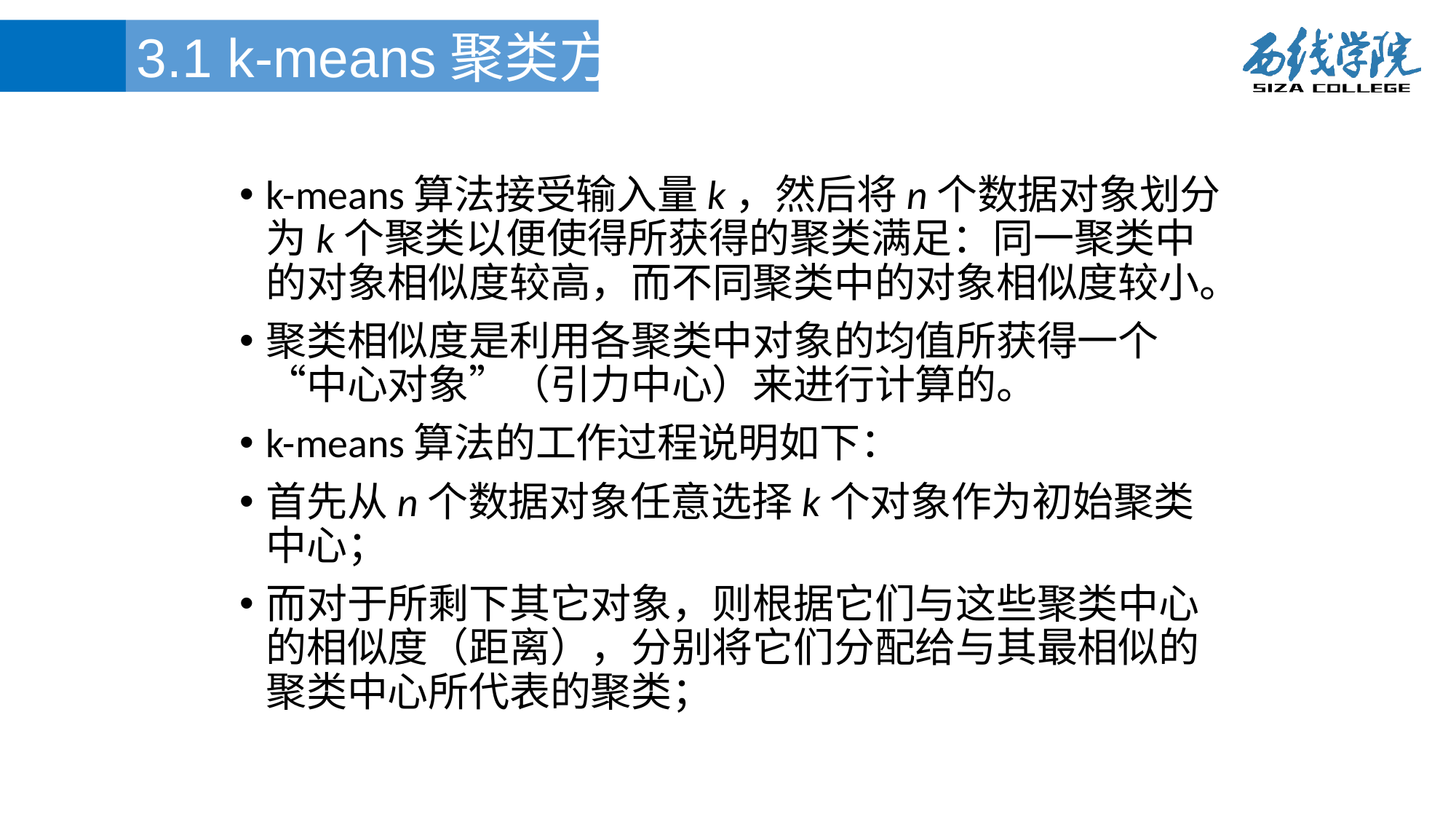

3.1 k-means聚类方法

k-means算法接受输入量k，然后将n个数据对象划分为k个聚类以便使得所获得的聚类满足：同一聚类中的对象相似度较高，而不同聚类中的对象相似度较小。
聚类相似度是利用各聚类中对象的均值所获得一个“中心对象”（引力中心）来进行计算的。
k-means算法的工作过程说明如下：
首先从n个数据对象任意选择k个对象作为初始聚类中心；
而对于所剩下其它对象，则根据它们与这些聚类中心的相似度（距离），分别将它们分配给与其最相似的聚类中心所代表的聚类；